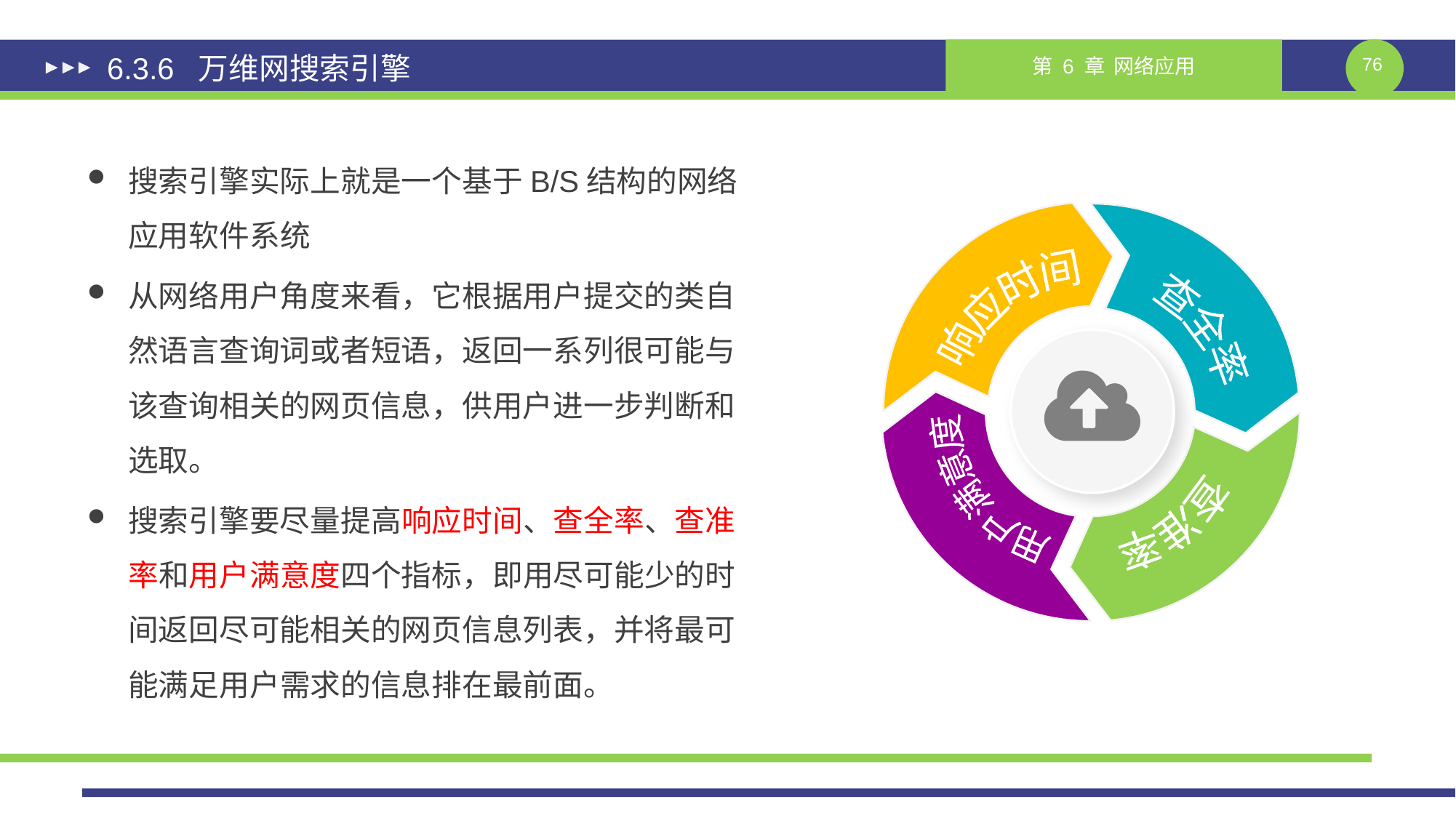

# 6.3.6  万维网搜索引擎
搜索引擎实际上就是一个基于B/S结构的网络应用软件系统
从网络用户角度来看，它根据用户提交的类自然语言查询词或者短语，返回一系列很可能与该查询相关的网页信息，供用户进一步判断和选取。
搜索引擎要尽量提高响应时间、查全率、查准率和用户满意度四个指标，即用尽可能少的时间返回尽可能相关的网页信息列表，并将最可能满足用户需求的信息排在最前面。

响应时间
查全率
用户满意度
查准率

课件制作人：谢钧  谢希仁